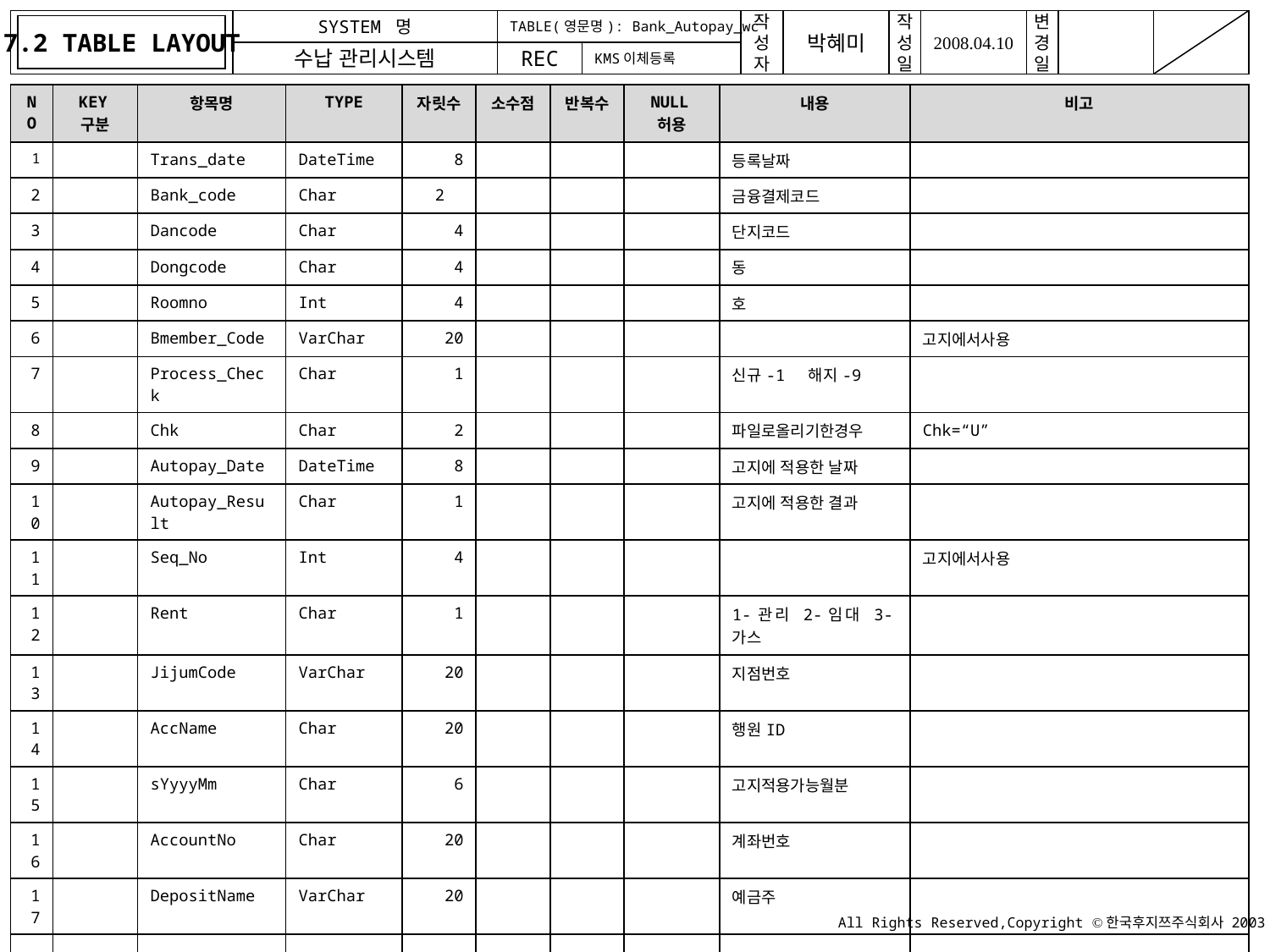

7.2 TABLE LAYOUT
TABLE(영문명): Bank_Autopay_wc
KMS이체등록
| NO | KEY구분 | 항목명 | TYPE | 자릿수 | 소수점 | 반복수 | NULL허용 | 내용 | 비고 |
| --- | --- | --- | --- | --- | --- | --- | --- | --- | --- |
| 1 |  | Trans\_date | DateTime | 8 |  |  |  | 등록날짜 |  |
| 2 |  | Bank\_code | Char | 2 |  |  |  | 금융결제코드 |  |
| 3 |  | Dancode | Char | 4 |  |  |  | 단지코드 |  |
| 4 |  | Dongcode | Char | 4 |  |  |  | 동 |  |
| 5 |  | Roomno | Int | 4 |  |  |  | 호 |  |
| 6 |  | Bmember\_Code | VarChar | 20 |  |  |  |  | 고지에서사용 |
| 7 |  | Process\_Check | Char | 1 |  |  |  | 신규-1 해지-9 |  |
| 8 |  | Chk | Char | 2 |  |  |  | 파일로올리기한경우 | Chk=“U” |
| 9 |  | Autopay\_Date | DateTime | 8 |  |  |  | 고지에 적용한 날짜 |  |
| 10 |  | Autopay\_Result | Char | 1 |  |  |  | 고지에 적용한 결과 |  |
| 11 |  | Seq\_No | Int | 4 |  |  |  |  | 고지에서사용 |
| 12 |  | Rent | Char | 1 |  |  |  | 1-관리 2-임대 3-가스 |  |
| 13 |  | JijumCode | VarChar | 20 |  |  |  | 지점번호 |  |
| 14 |  | AccName | Char | 20 |  |  |  | 행원ID |  |
| 15 |  | sYyyyMm | Char | 6 |  |  |  | 고지적용가능월분 |  |
| 16 |  | AccountNo | Char | 20 |  |  |  | 계좌번호 |  |
| 17 |  | DepositName | VarChar | 20 |  |  |  | 예금주 |  |
|  |  |  |  |  |  |  |  |  |  |